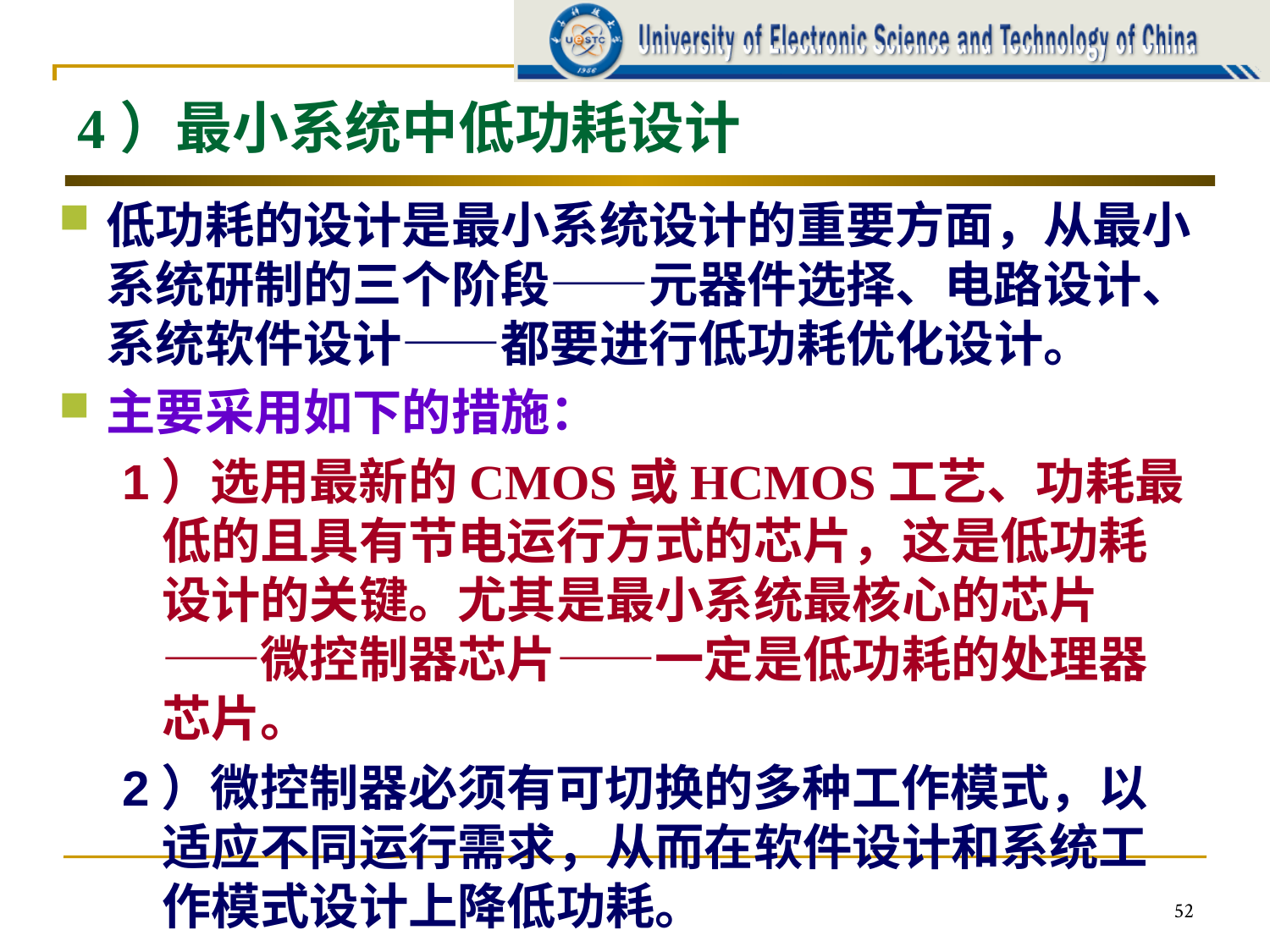

# 4）最小系统中低功耗设计
低功耗的设计是最小系统设计的重要方面，从最小系统研制的三个阶段——元器件选择、电路设计、系统软件设计——都要进行低功耗优化设计。
主要采用如下的措施：
1）选用最新的CMOS或HCMOS工艺、功耗最低的且具有节电运行方式的芯片，这是低功耗设计的关键。尤其是最小系统最核心的芯片——微控制器芯片——一定是低功耗的处理器芯片。
2）微控制器必须有可切换的多种工作模式，以适应不同运行需求，从而在软件设计和系统工作模式设计上降低功耗。
52